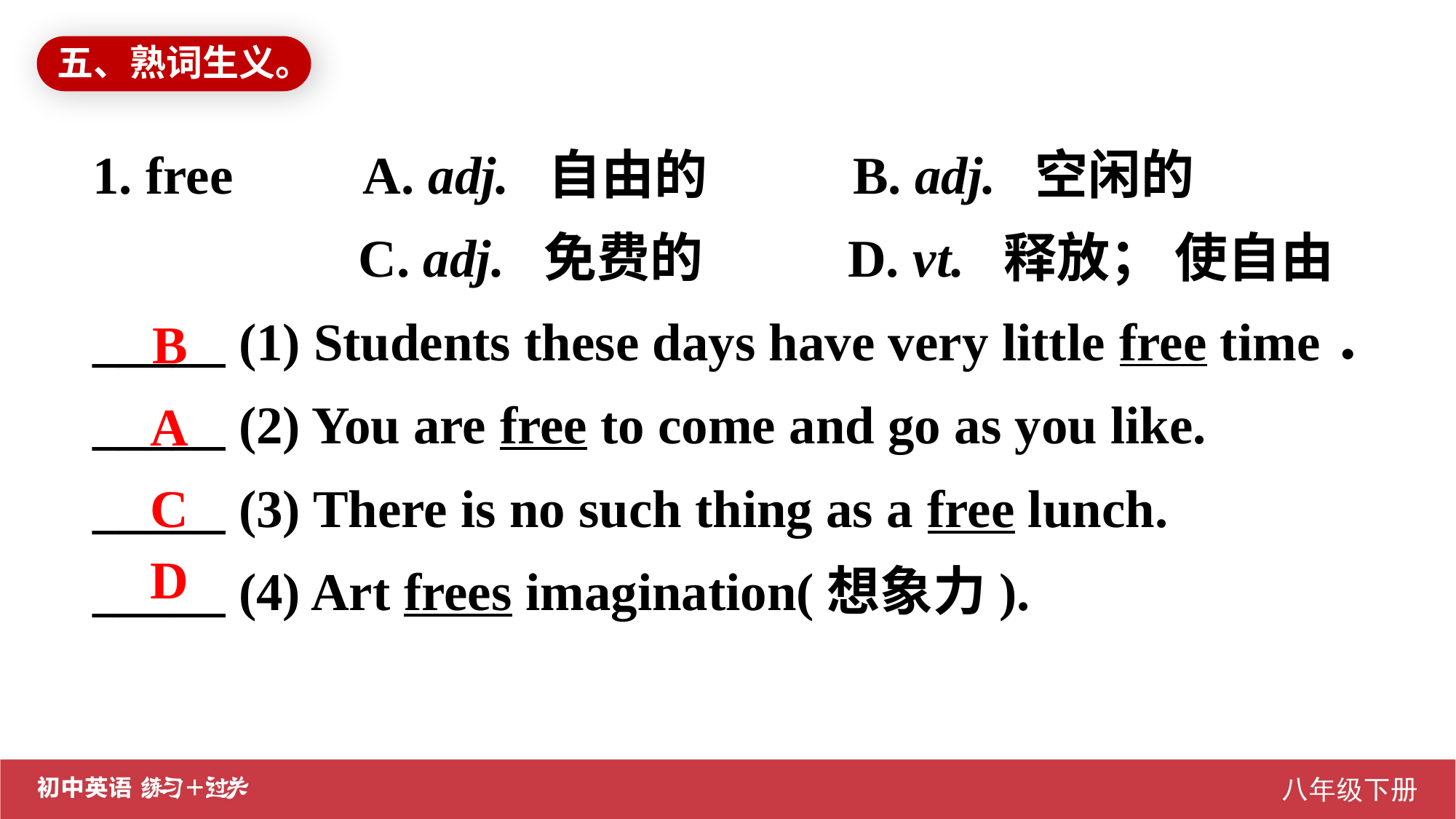

五、熟词生义。

1. free          A. adj.  自由的           B. adj.  空闲的
                    C. adj.  免费的           D. vt.  释放； 使自由
_____ (1) Students these days have very little free time．
_____ (2) You are free to come and go as you like.
_____ (3) There is no such thing as a free lunch.
_____ (4) Art frees imagination(想象力).
B
A
C
D